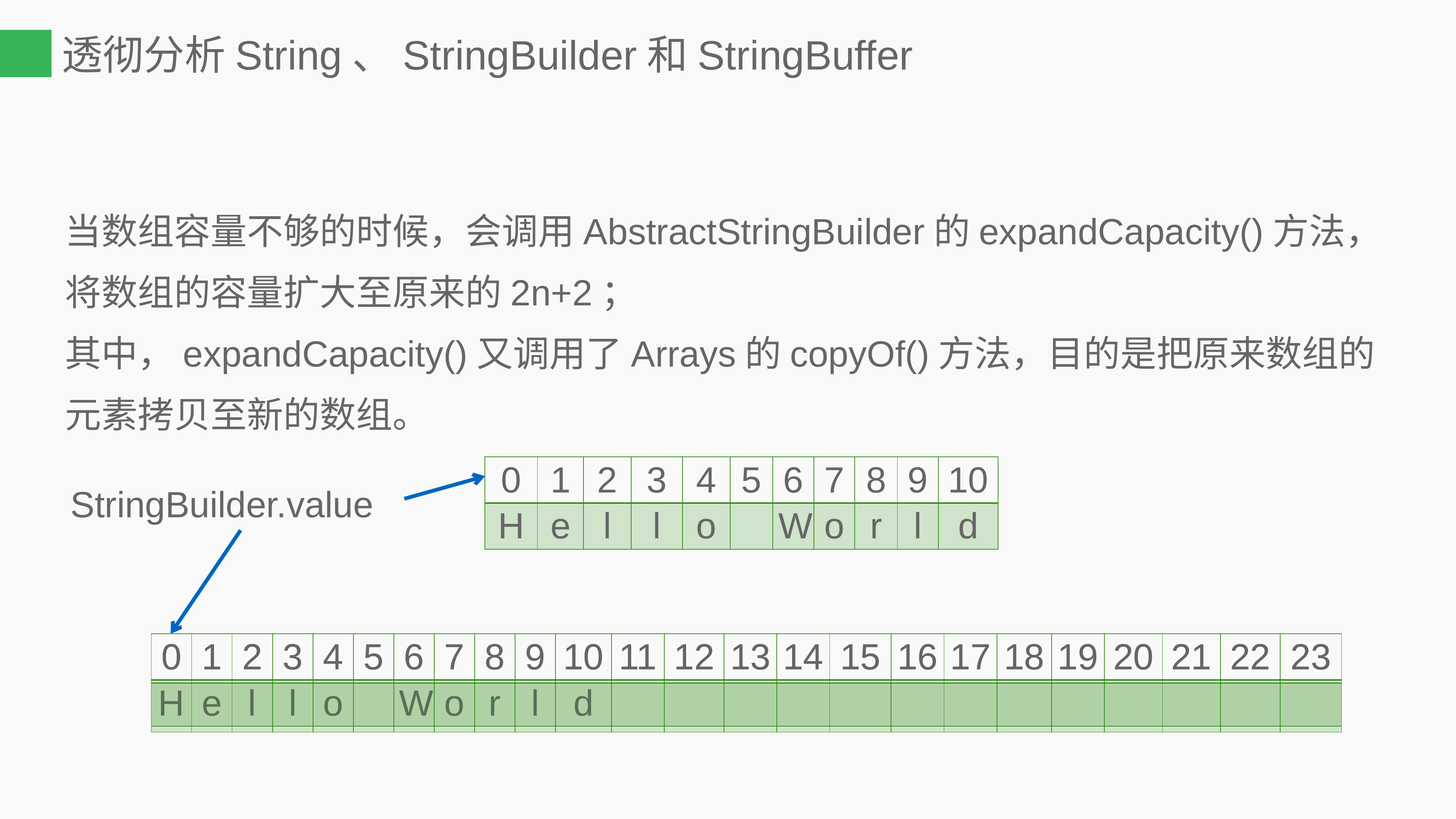

# 透彻分析String、StringBuilder和StringBuffer
当数组容量不够的时候，会调用AbstractStringBuilder的expandCapacity()方法，将数组的容量扩大至原来的2n+2；
其中，expandCapacity()又调用了Arrays的copyOf()方法，目的是把原来数组的元素拷贝至新的数组。
| 0 | 1 | 2 | 3 | 4 | 5 | 6 | 7 | 8 | 9 | 10 |
| --- | --- | --- | --- | --- | --- | --- | --- | --- | --- | --- |
| H | e | l | l | o |  | W | o | r | l | d |
StringBuilder.value
| 0 | 1 | 2 | 3 | 4 | 5 | 6 | 7 | 8 | 9 | 10 | 11 | 12 | 13 | 14 | 15 | 16 | 17 | 18 | 19 | 20 | 21 | 22 | 23 |
| --- | --- | --- | --- | --- | --- | --- | --- | --- | --- | --- | --- | --- | --- | --- | --- | --- | --- | --- | --- | --- | --- | --- | --- |
| H | e | l | l | o |  | W | o | r | l | d |  |  |  |  |  |  |  |  |  |  |  |  |  |
| 0 | 1 | 2 | 3 | 4 | 5 | 6 | 7 | 8 | 9 | 10 | 11 | 12 | 13 | 14 | 15 | 16 | 17 | 18 | 19 | 20 | 21 | 22 | 23 |
| --- | --- | --- | --- | --- | --- | --- | --- | --- | --- | --- | --- | --- | --- | --- | --- | --- | --- | --- | --- | --- | --- | --- | --- |
|  |  |  |  |  |  |  |  |  |  |  |  |  |  |  |  |  |  |  |  |  |  |  |  |